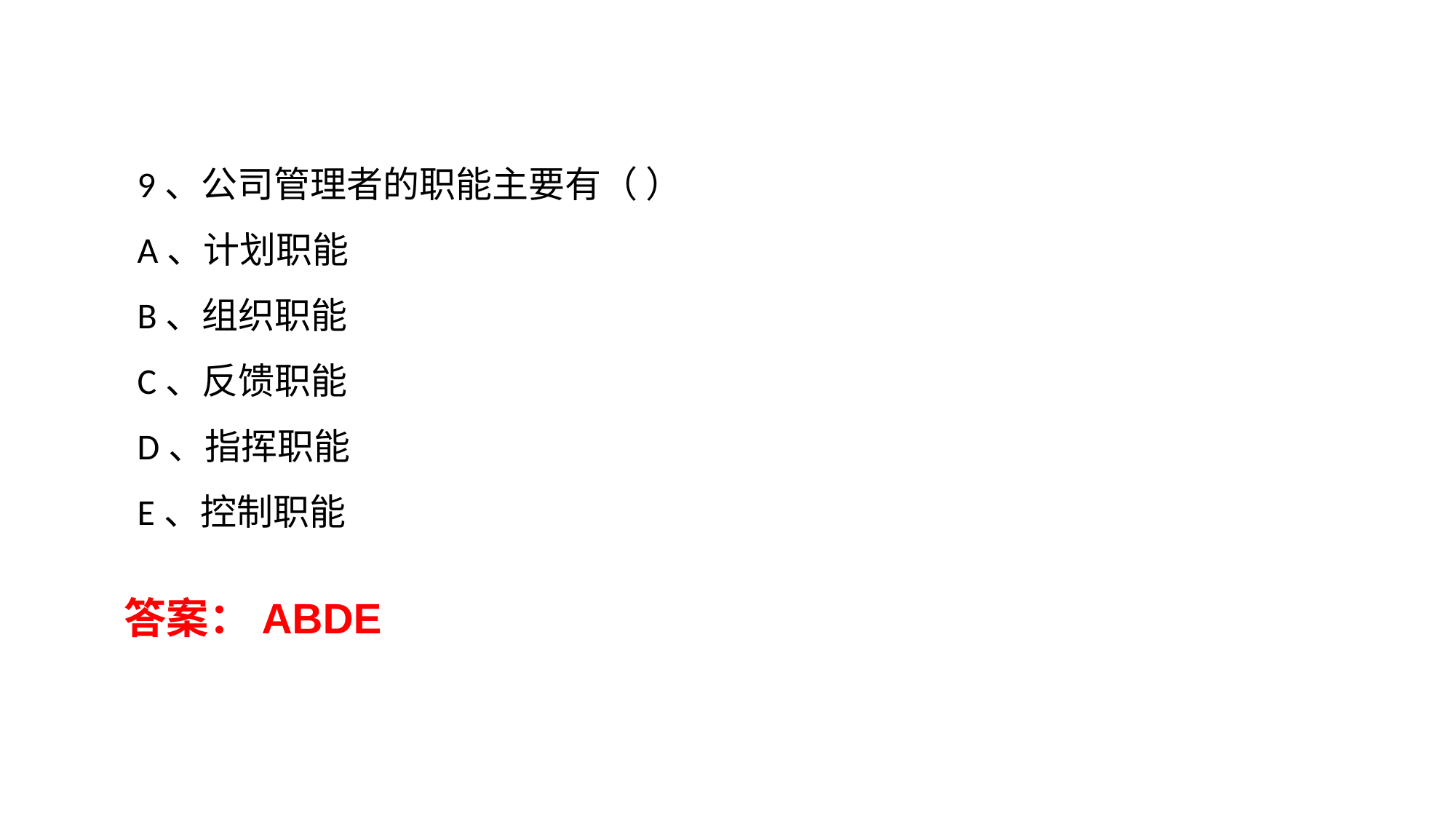

9、公司管理者的职能主要有（ ）
A、计划职能
B、组织职能
C、反馈职能
D、指挥职能
E、控制职能
答案：ABDE